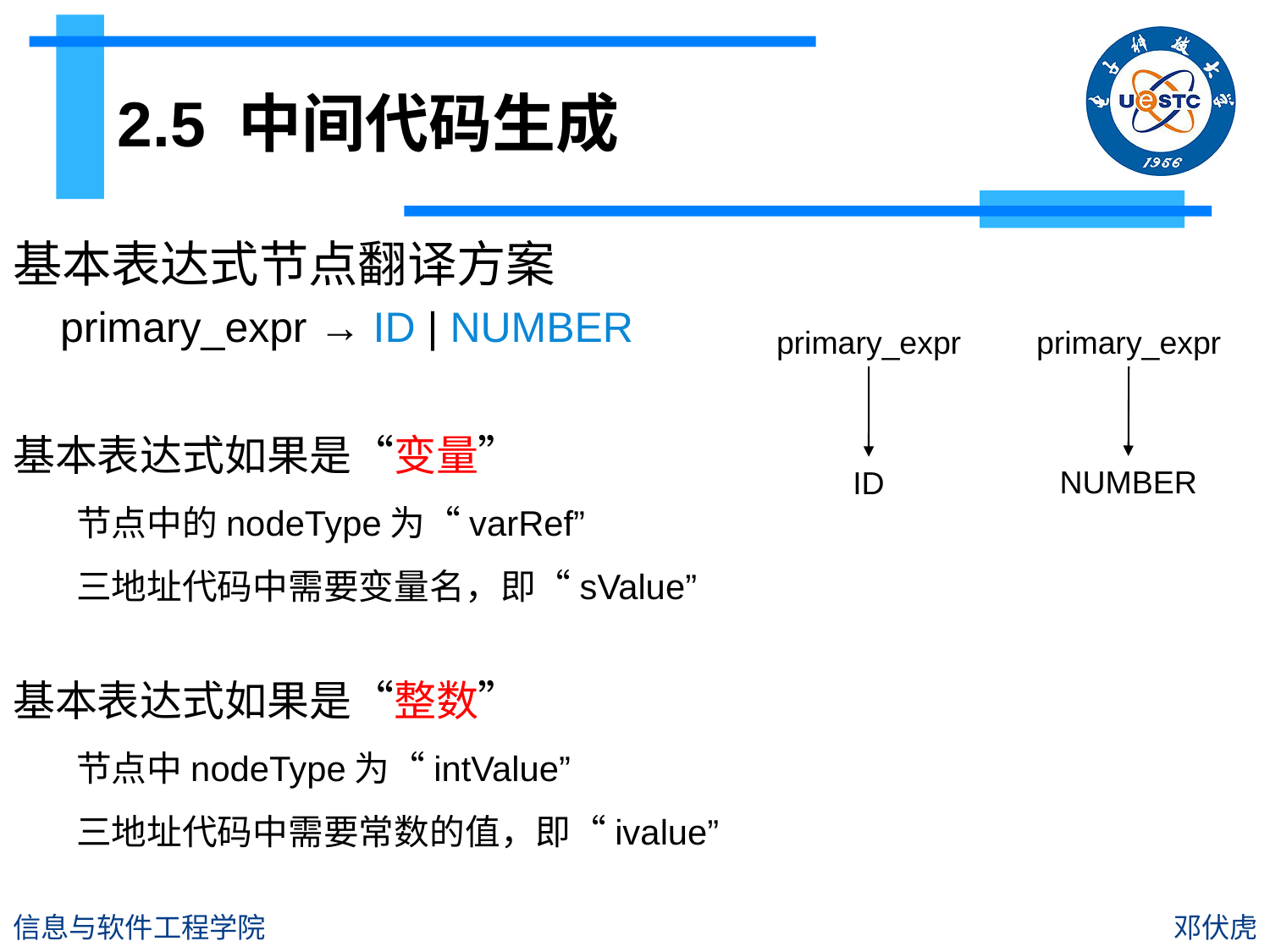

# 2.5 中间代码生成
基本表达式节点翻译方案
    primary_expr → ID | NUMBER

基本表达式如果是“变量”
节点中的nodeType为“varRef”
三地址代码中需要变量名，即“sValue”

基本表达式如果是“整数”
节点中nodeType为“intValue”
三地址代码中需要常数的值，即“ivalue”
primary_expr
ID
primary_expr
NUMBER
52
信息与软件工程学院
邓伏虎